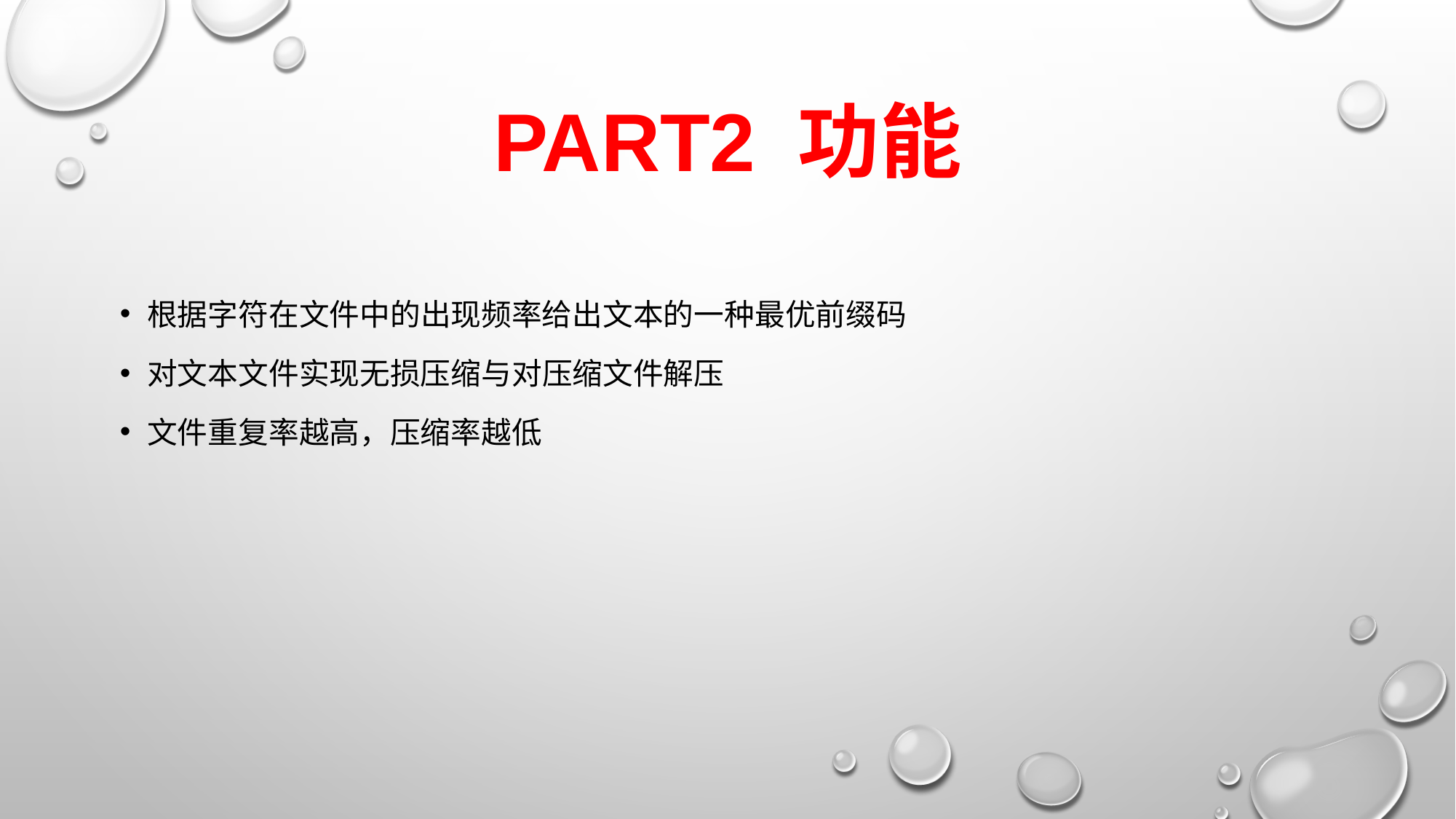

PART2 功能
根据字符在文件中的出现频率给出文本的一种最优前缀码
对文本文件实现无损压缩与对压缩文件解压
文件重复率越高，压缩率越低